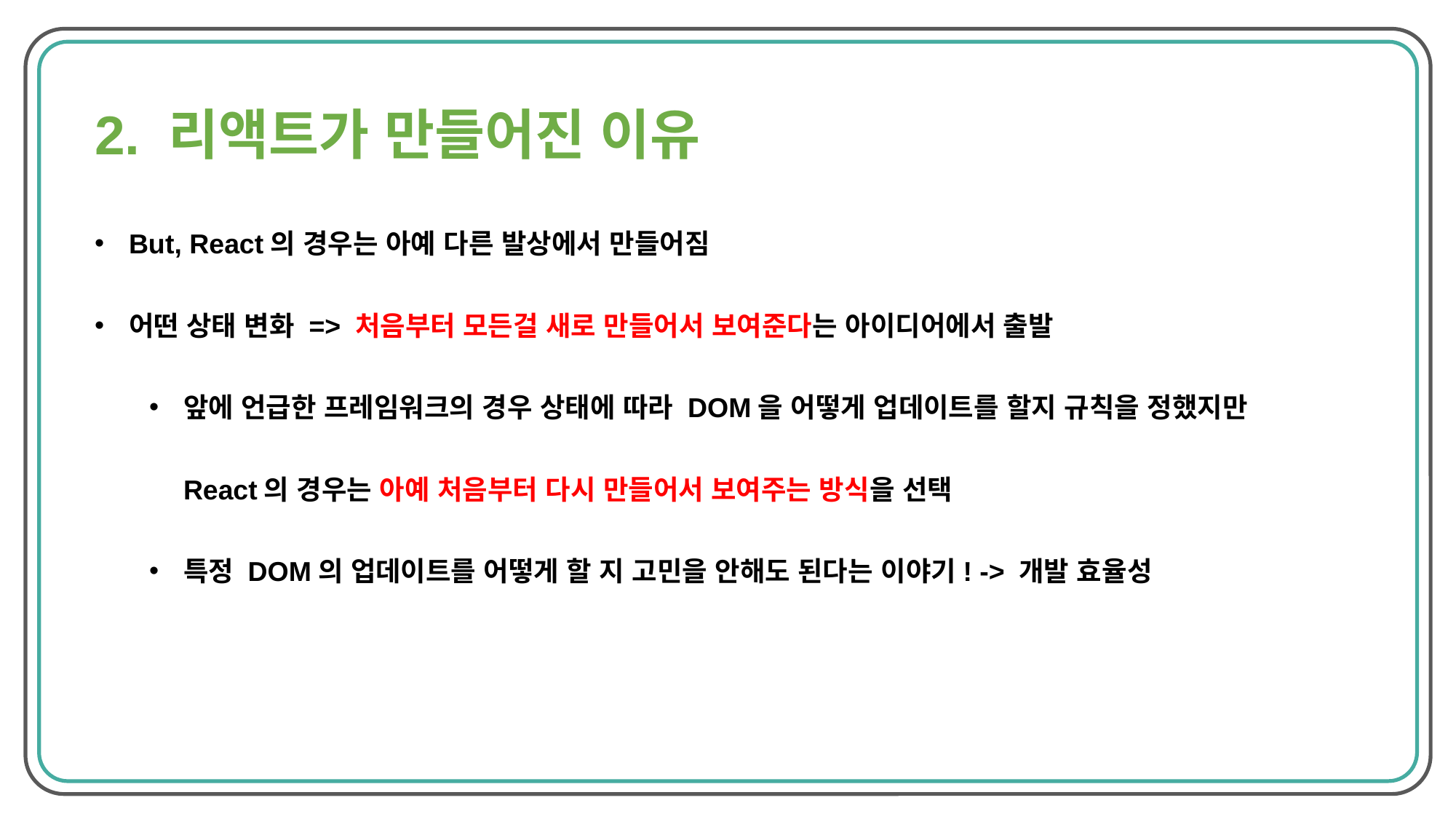

2. 리액트가 만들어진 이유
But, React의 경우는 아예 다른 발상에서 만들어짐
어떤 상태 변화 => 처음부터 모든걸 새로 만들어서 보여준다는 아이디어에서 출발
앞에 언급한 프레임워크의 경우 상태에 따라 DOM을 어떻게 업데이트를 할지 규칙을 정했지만 React의 경우는 아예 처음부터 다시 만들어서 보여주는 방식을 선택
특정 DOM의 업데이트를 어떻게 할 지 고민을 안해도 된다는 이야기! -> 개발 효율성